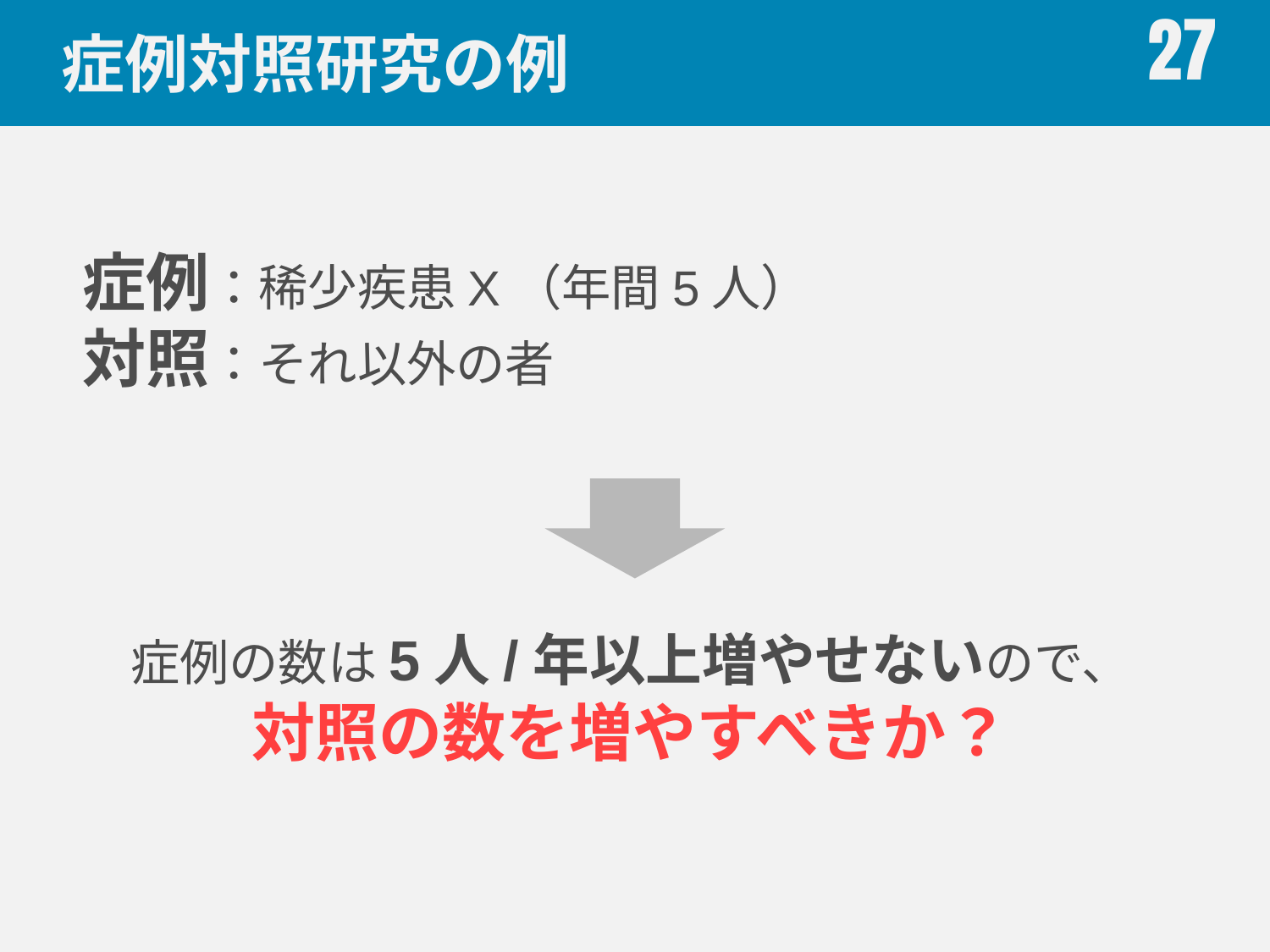

# 症例対照研究の例
27
症例：稀少疾患X（年間5人）
対照：それ以外の者

症例の数は5人/年以上増やせないので、
対照の数を増やすべきか？